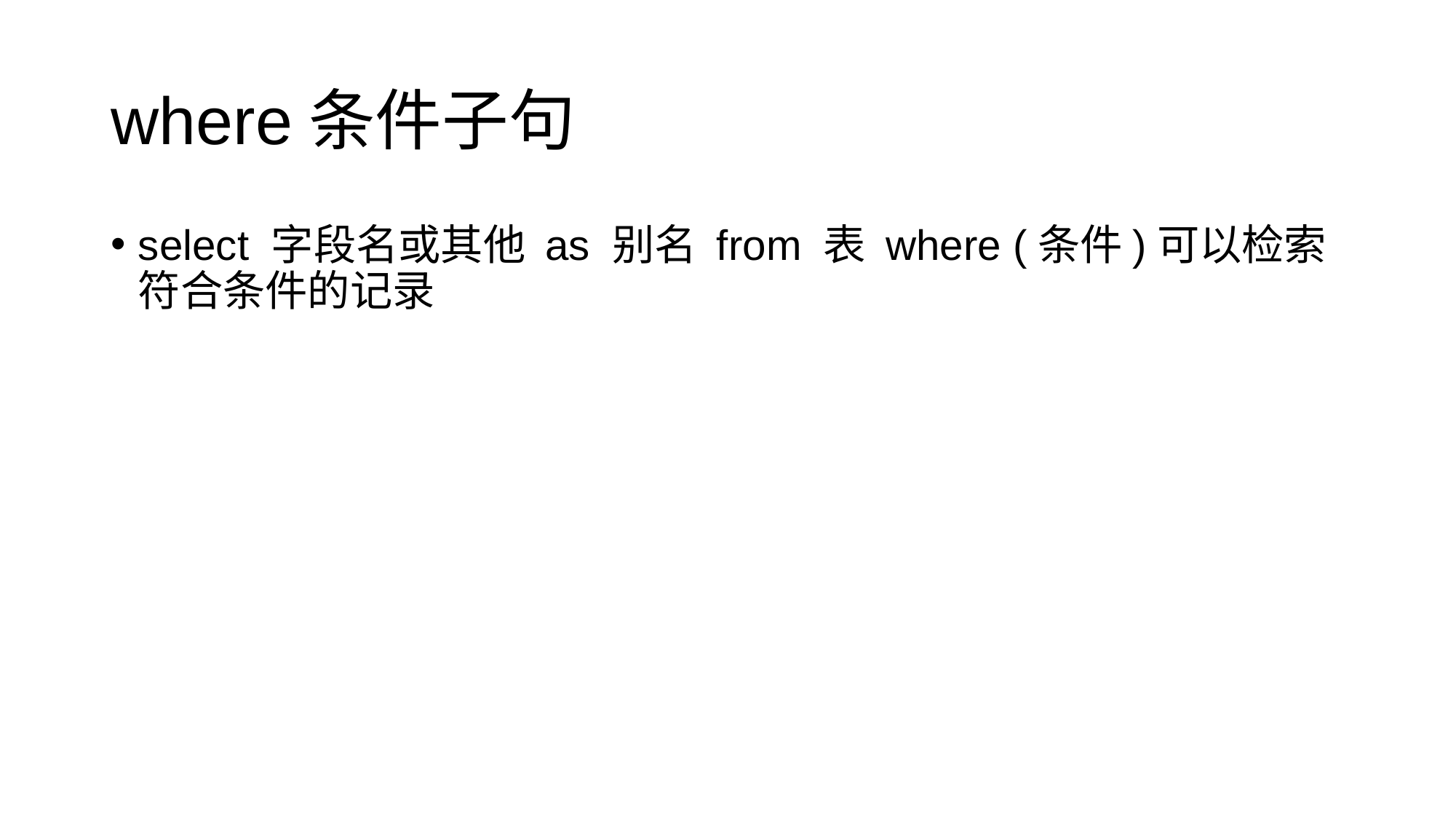

# where条件子句
select 字段名或其他 as 别名 from 表 where (条件)可以检索符合条件的记录